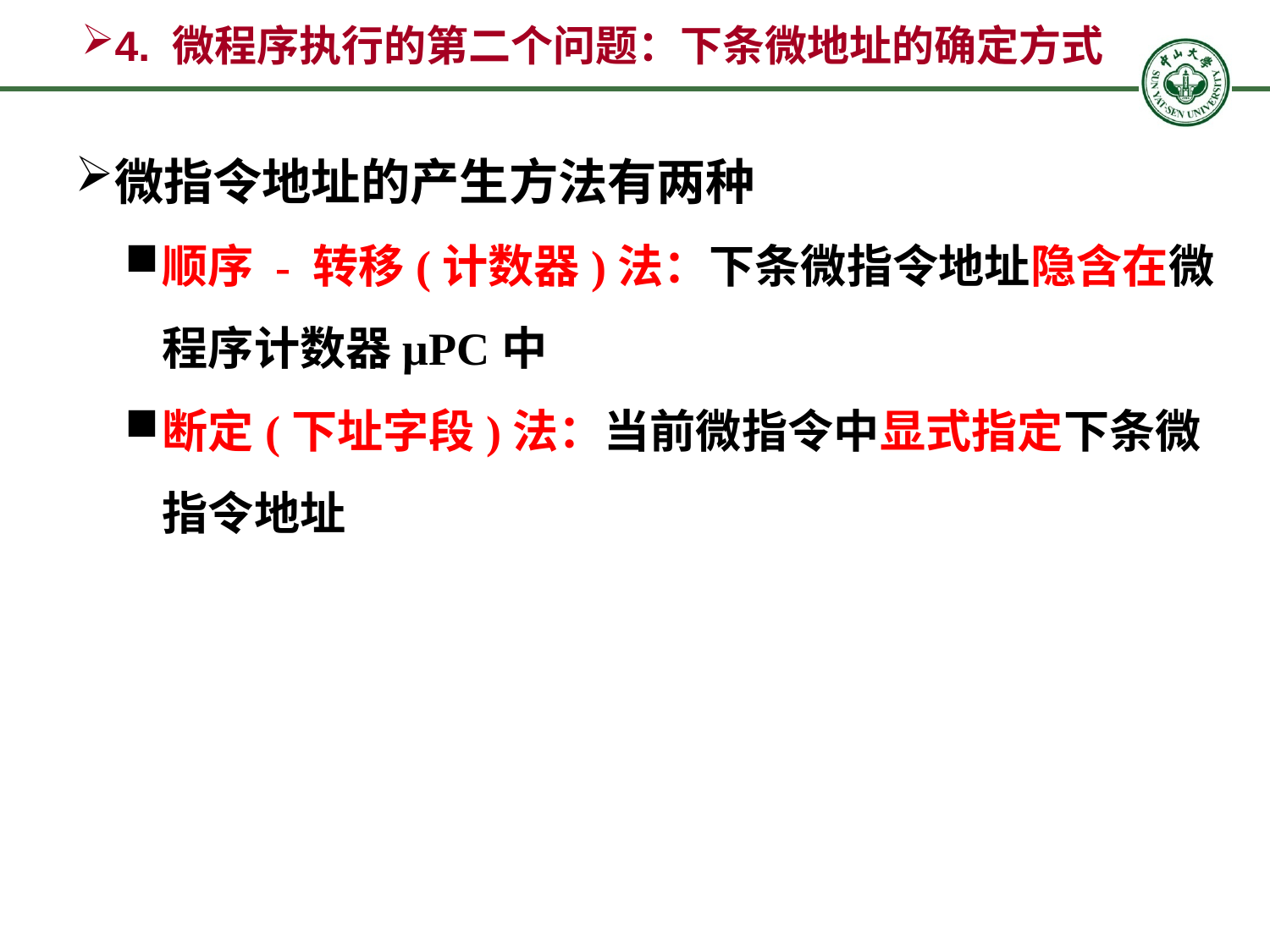

# 4. 微程序执行的第二个问题：下条微地址的确定方式
微指令地址的产生方法有两种
顺序 - 转移(计数器)法：下条微指令地址隐含在微程序计数器μPC中
断定(下址字段)法：当前微指令中显式指定下条微指令地址